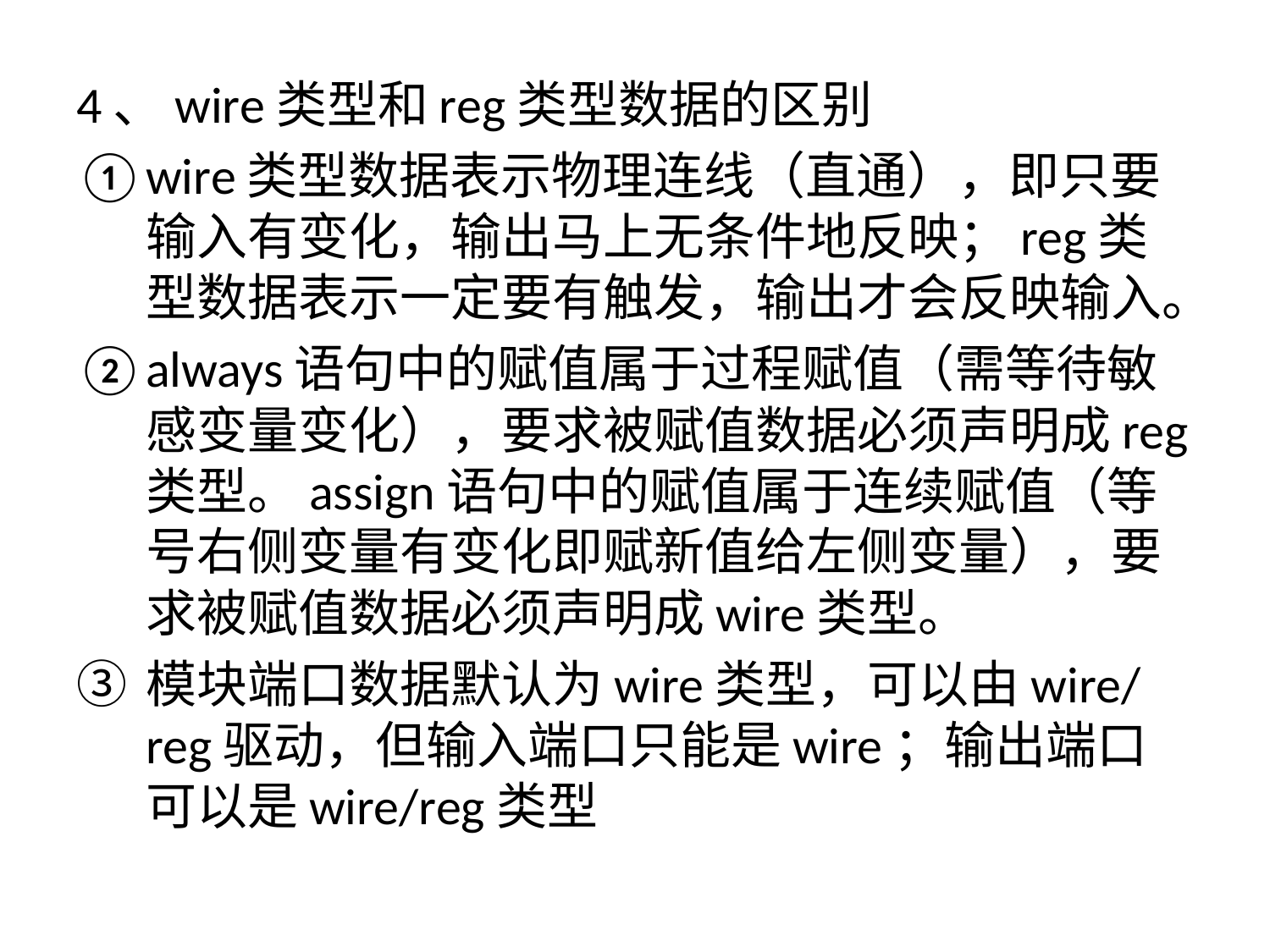

4、wire类型和reg类型数据的区别
wire类型数据表示物理连线（直通），即只要输入有变化，输出马上无条件地反映；reg类型数据表示一定要有触发，输出才会反映输入。
always语句中的赋值属于过程赋值（需等待敏感变量变化），要求被赋值数据必须声明成reg类型。assign语句中的赋值属于连续赋值（等号右侧变量有变化即赋新值给左侧变量），要求被赋值数据必须声明成wire类型。
模块端口数据默认为wire类型，可以由wire/reg驱动，但输入端口只能是wire；输出端口可以是wire/reg类型